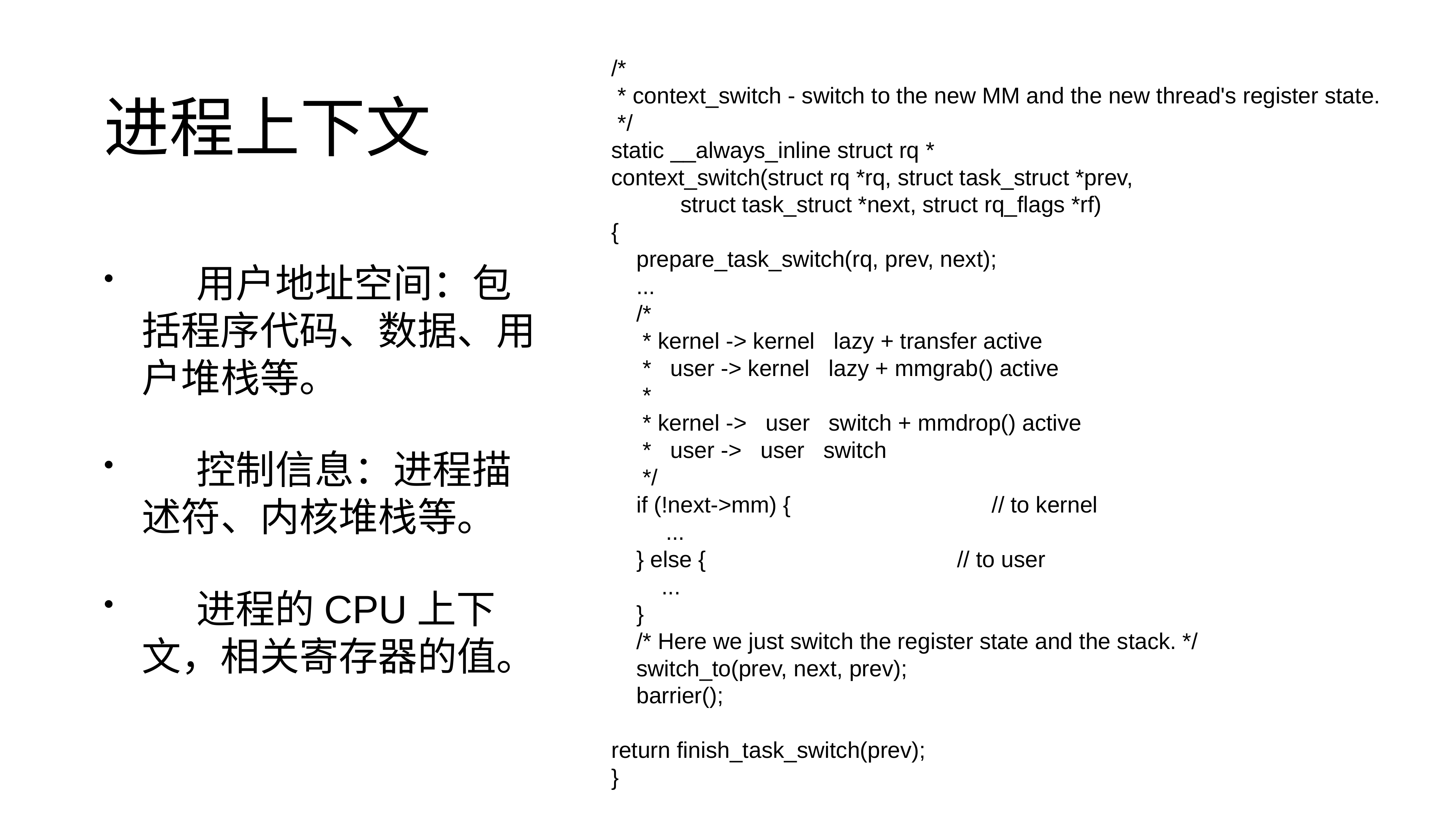

/*
 * context_switch - switch to the new MM and the new thread's register state.
 */
static __always_inline struct rq *
context_switch(struct rq *rq, struct task_struct *prev,
           struct task_struct *next, struct rq_flags *rf)
{
    prepare_task_switch(rq, prev, next);
    ...
    /*
     * kernel -> kernel   lazy + transfer active
     *   user -> kernel   lazy + mmgrab() active
     *
     * kernel ->   user   switch + mmdrop() active
     *   user ->   user   switch
     */
    if (!next->mm) {                                // to kernel
    	...
    } else {                                        // to user
        ...
    }
    /* Here we just switch the register state and the stack. */
    switch_to(prev, next, prev);
    barrier();

return finish_task_switch(prev);
}
# 进程上下文
	用户地址空间：包括程序代码、数据、用户堆栈等。
	控制信息：进程描述符、内核堆栈等。
	进程的CPU上下文，相关寄存器的值。